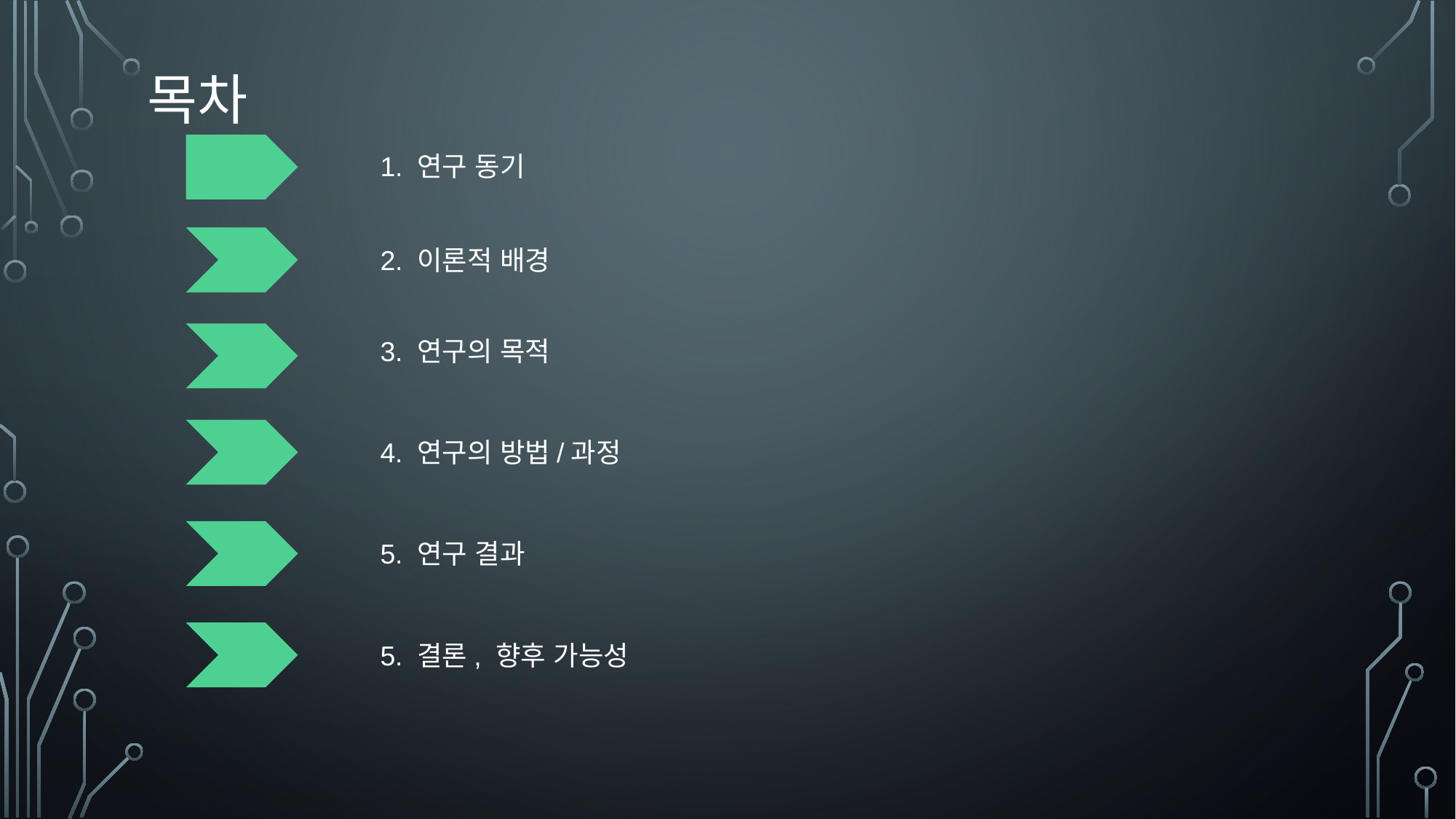

# 목차

1. 연구 동기

2. 이론적 배경

3. 연구의 목적

4. 연구의 방법/과정

5. 연구 결과

5. 결론, 향후 가능성